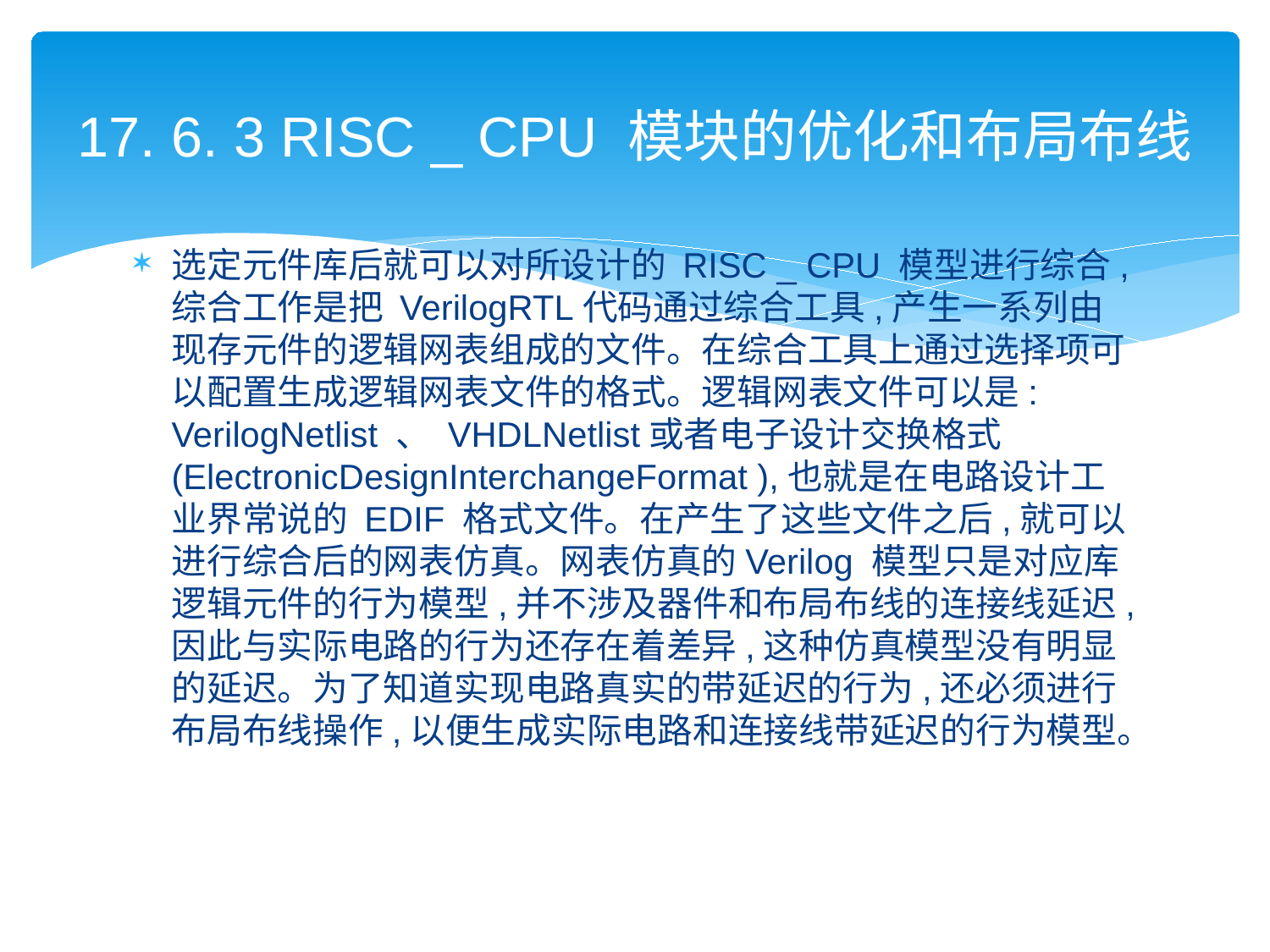

# 17. 6. 3 RISC _ CPU 模块的优化和布局布线
选定元件库后就可以对所设计的 RISC _ CPU 模型进行综合,综合工作是把 VerilogRTL代码通过综合工具,产生一系列由现存元件的逻辑网表组成的文件。在综合工具上通过选择项可以配置生成逻辑网表文件的格式。逻辑网表文件可以是: VerilogNetlist 、 VHDLNetlist或者电子设计交换格式(ElectronicDesignInterchangeFormat ),也就是在电路设计工业界常说的 EDIF 格式文件。在产生了这些文件之后,就可以进行综合后的网表仿真。网表仿真的Verilog 模型只是对应库逻辑元件的行为模型,并不涉及器件和布局布线的连接线延迟,因此与实际电路的行为还存在着差异,这种仿真模型没有明显的延迟。为了知道实现电路真实的带延迟的行为,还必须进行布局布线操作,以便生成实际电路和连接线带延迟的行为模型。